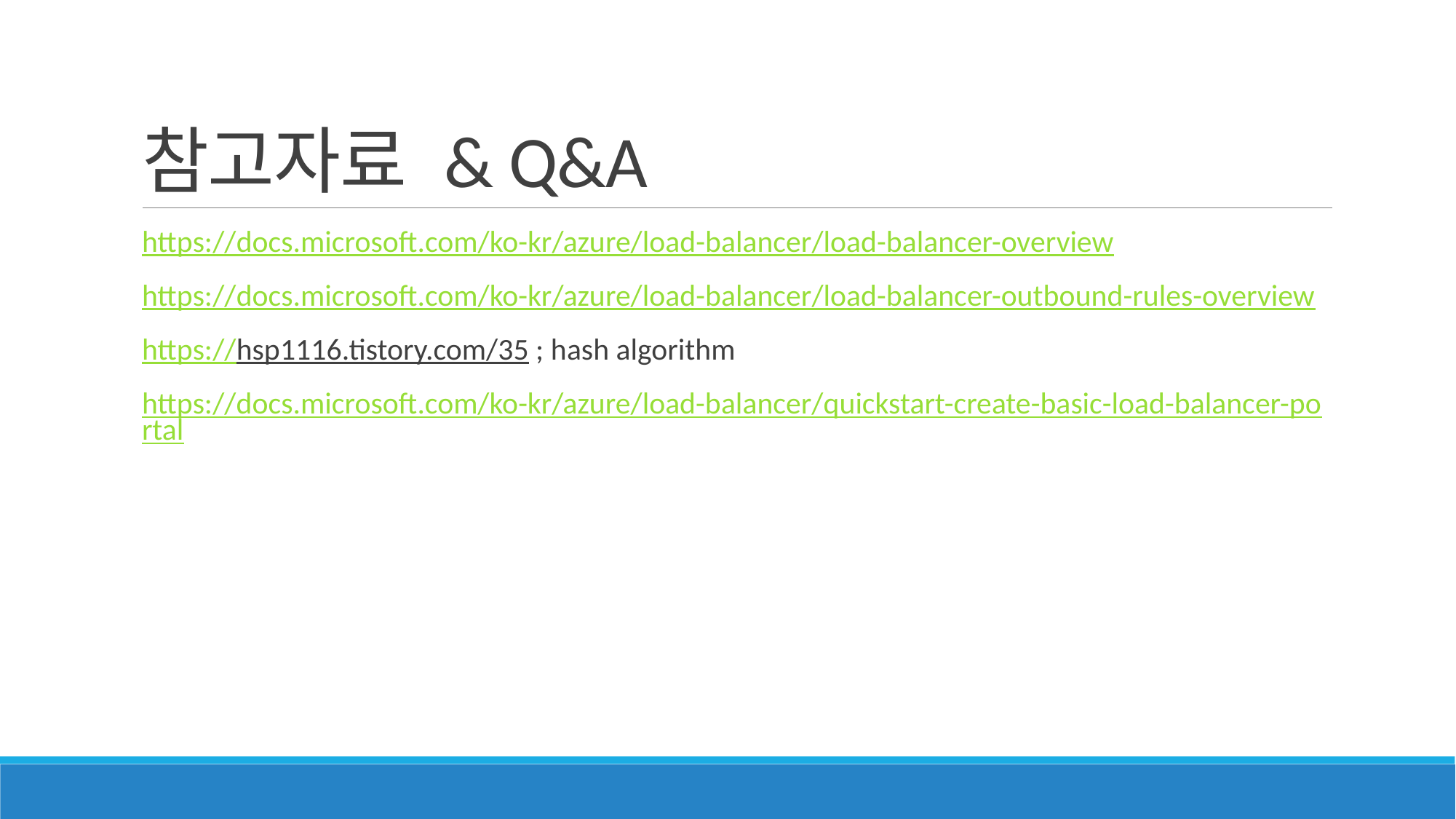

# 참고자료 & Q&A
https://docs.microsoft.com/ko-kr/azure/load-balancer/load-balancer-overview
https://docs.microsoft.com/ko-kr/azure/load-balancer/load-balancer-outbound-rules-overview
https://hsp1116.tistory.com/35 ; hash algorithm
https://docs.microsoft.com/ko-kr/azure/load-balancer/quickstart-create-basic-load-balancer-portal